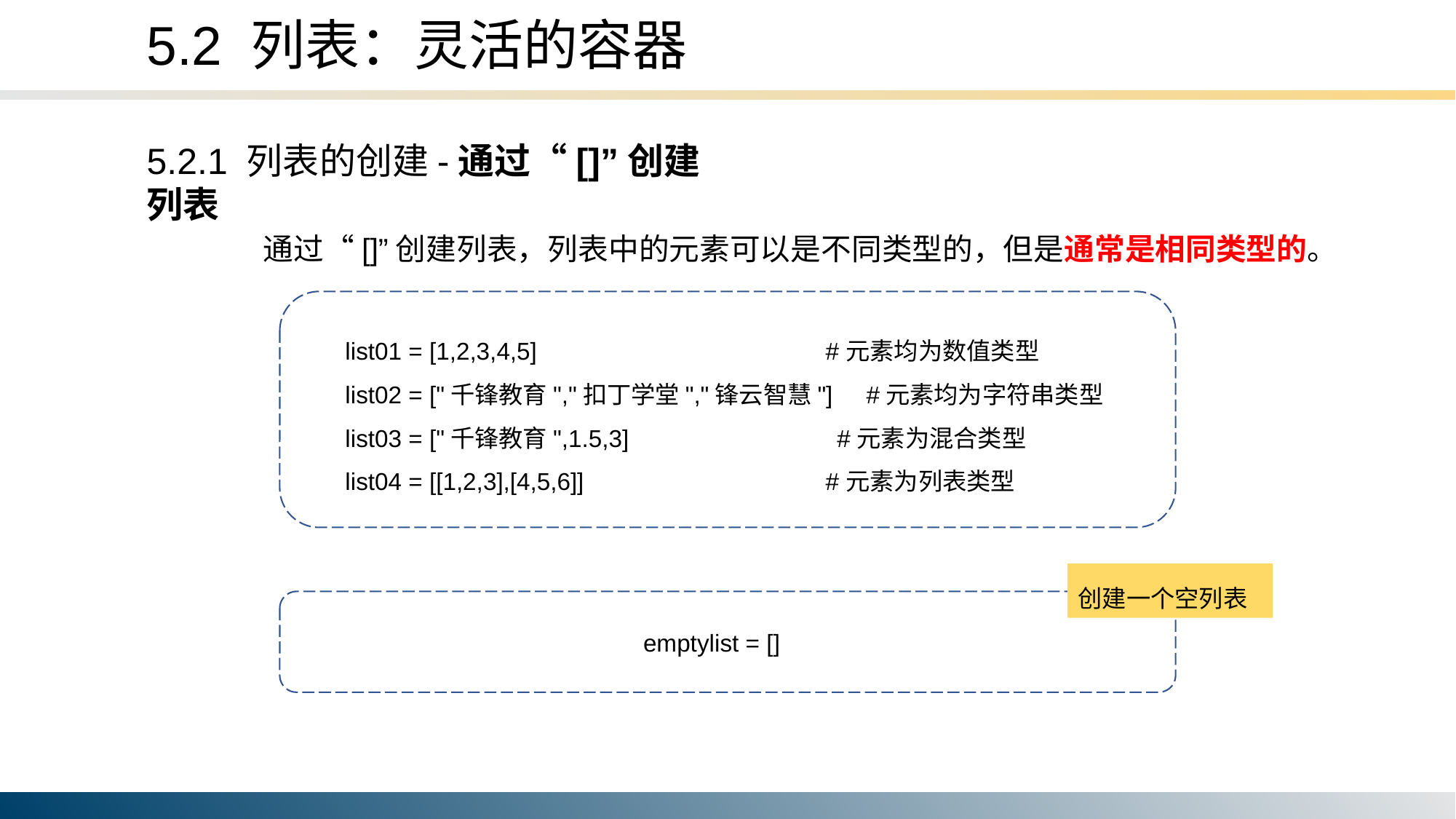

5.2 列表：灵活的容器
5.2.1 列表的创建-通过“[]”创建列表
通过“[]”创建列表，列表中的元素可以是不同类型的，但是通常是相同类型的。

list01 = [1,2,3,4,5]                                           #元素均为数值类型
list02 = ["千锋教育","扣丁学堂","锋云智慧"]     #元素均为字符串类型
list03 = ["千锋教育",1.5,3]                               #元素为混合类型
list04 = [[1,2,3],[4,5,6]]                                    #元素为列表类型
创建一个空列表

emptylist = []